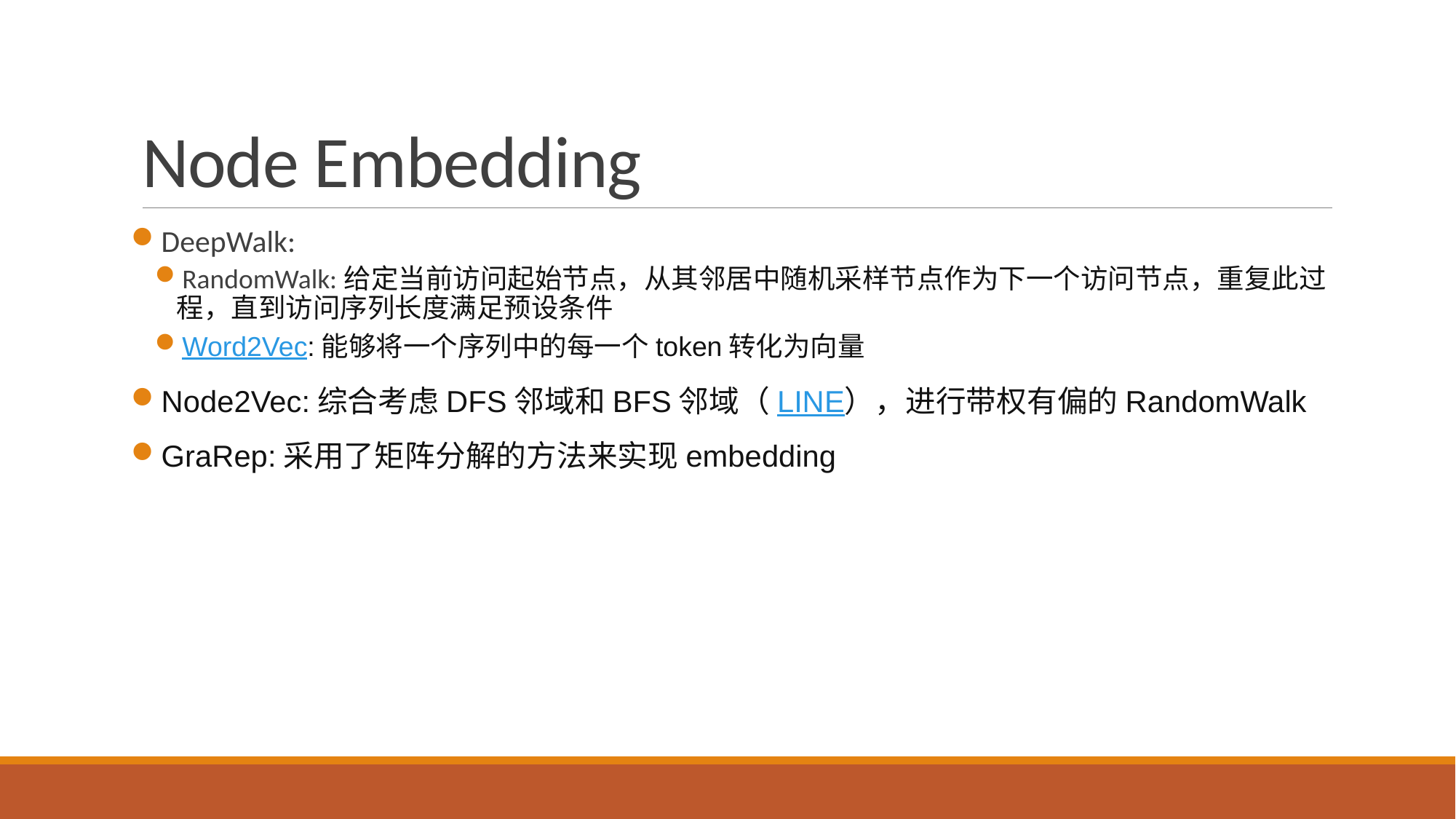

# Node Embedding
DeepWalk:
RandomWalk:给定当前访问起始节点，从其邻居中随机采样节点作为下一个访问节点，重复此过程，直到访问序列长度满足预设条件
Word2Vec:能够将一个序列中的每一个token转化为向量
Node2Vec:综合考虑DFS邻域和BFS邻域（LINE），进行带权有偏的RandomWalk
GraRep:采用了矩阵分解的方法来实现embedding